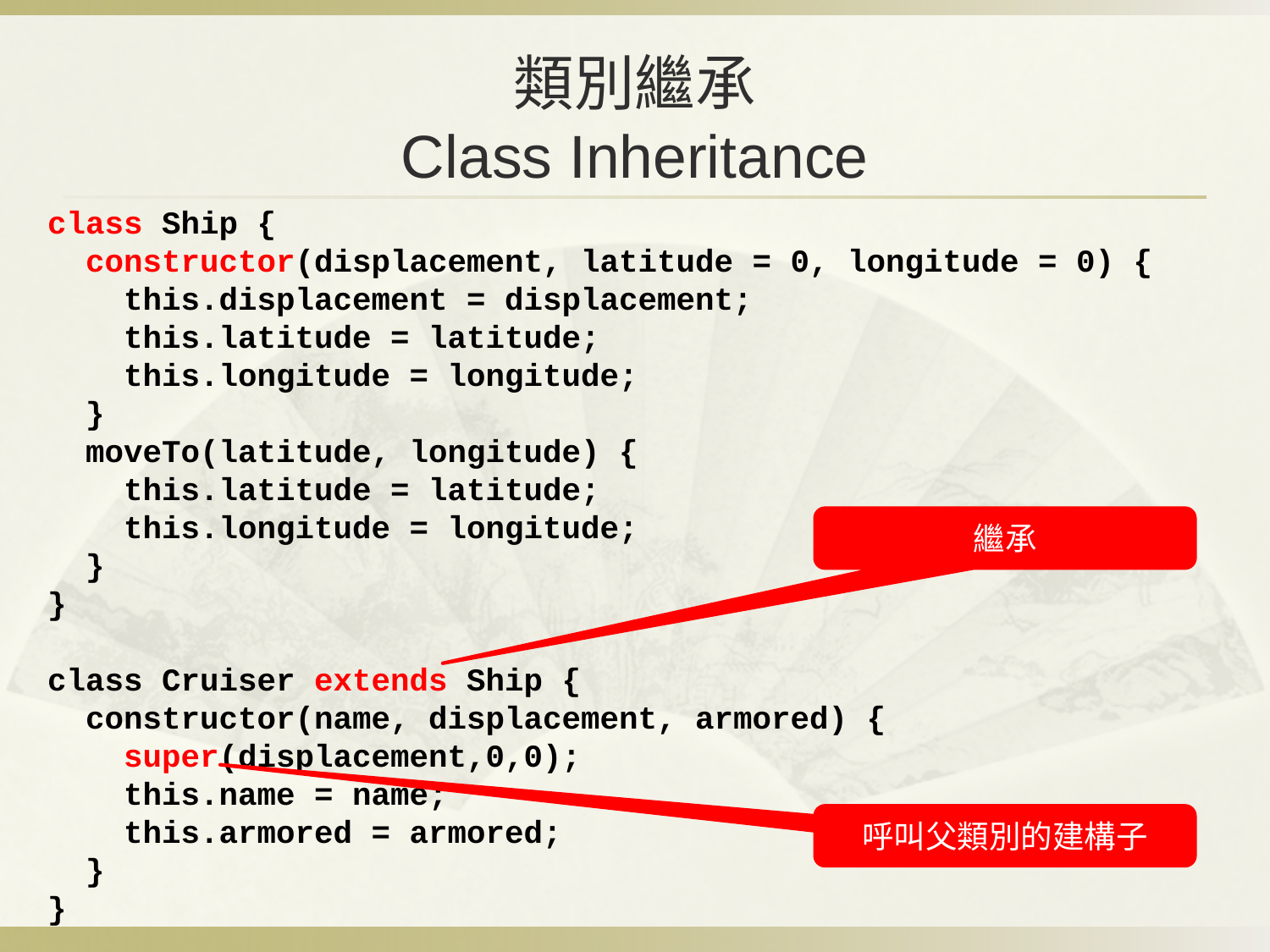

# 類別繼承 Class Inheritance
class Ship {
  constructor(displacement, latitude = 0, longitude = 0) {
    this.displacement = displacement;
    this.latitude = latitude;
    this.longitude = longitude;
  }
  moveTo(latitude, longitude) {
    this.latitude = latitude;
    this.longitude = longitude;
  }
}

class Cruiser extends Ship {
  constructor(name, displacement, armored) {
    super(displacement,0,0);
    this.name = name;
    this.armored = armored;
  }
}
繼承
呼叫父類別的建構子